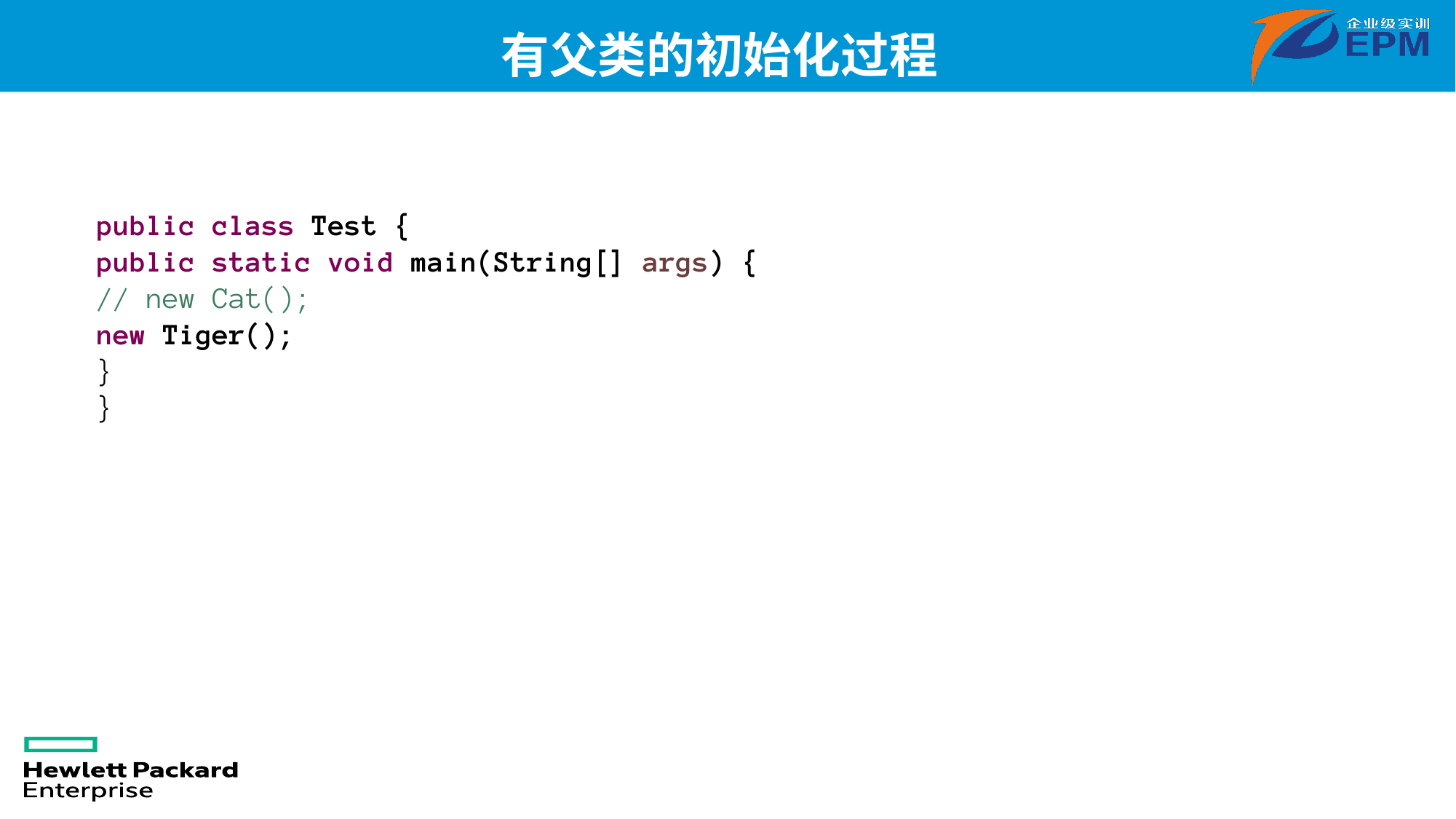

有父类的初始化过程
public class Test {
public static void main(String[] args) {
// new Cat();
new Tiger();
}
}